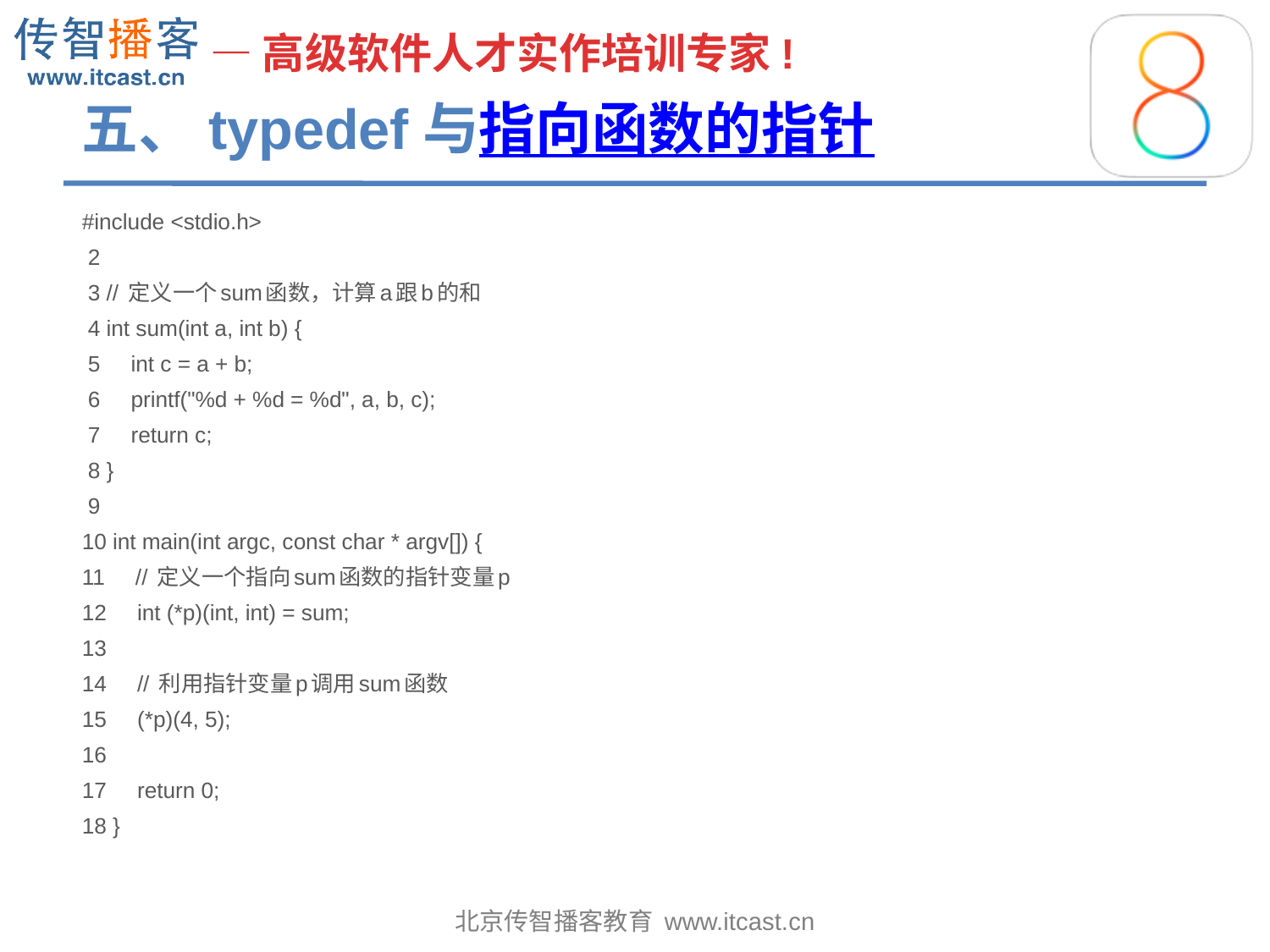

# 五、typedef与指向函数的指针
#include <stdio.h>
 2
 3 // 定义一个sum函数，计算a跟b的和
 4 int sum(int a, int b) {
 5     int c = a + b;
 6     printf("%d + %d = %d", a, b, c);
 7     return c;
 8 }
 9
10 int main(int argc, const char * argv[]) {
11     // 定义一个指向sum函数的指针变量p
12     int (*p)(int, int) = sum;
13
14     // 利用指针变量p调用sum函数
15     (*p)(4, 5);
16
17     return 0;
18 }